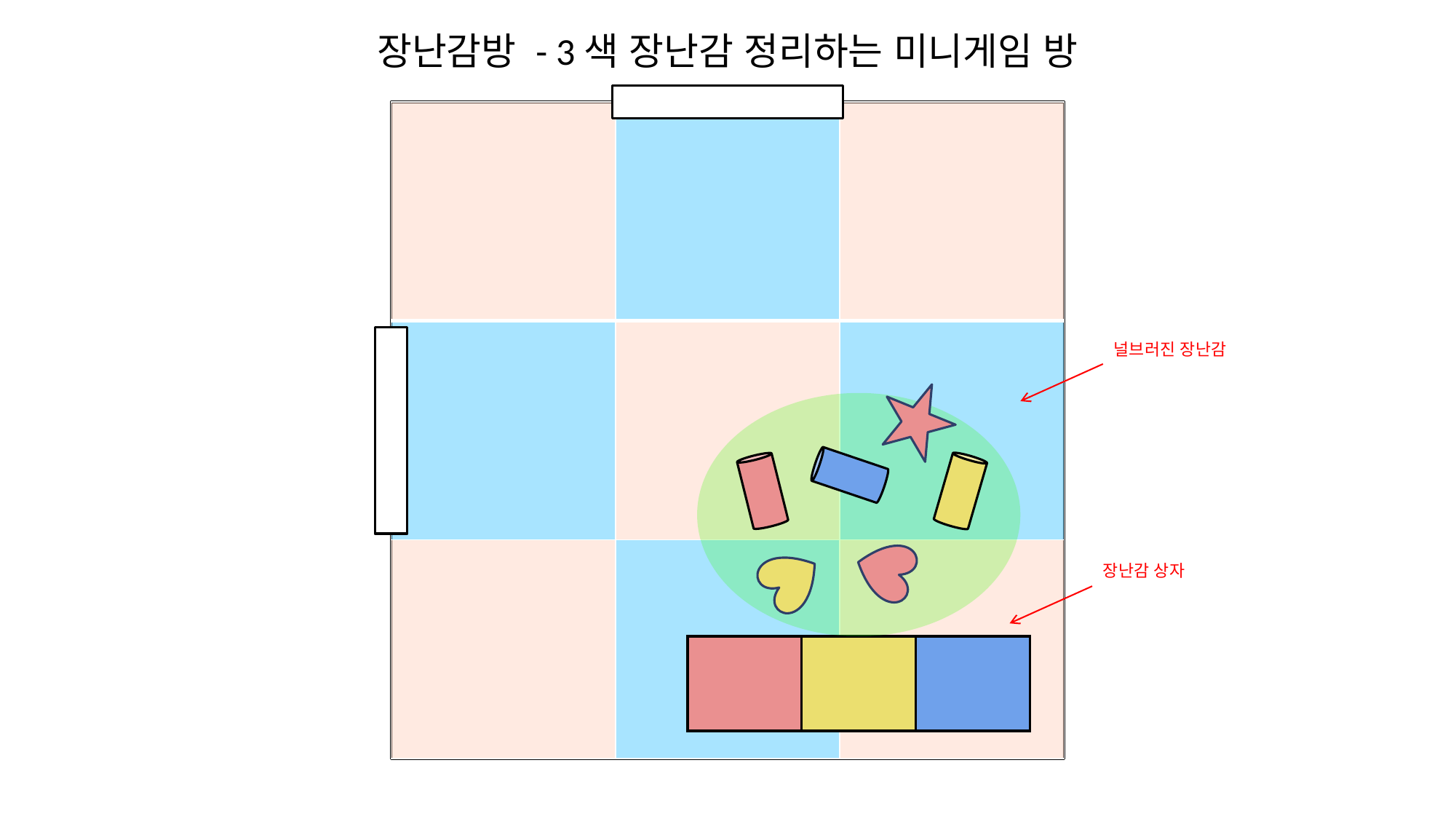

# 장난감방 - 3색 장난감 정리하는 미니게임 방

|  |  |  |
| --- | --- | --- |
|  |  |  |
|  |  |  |
널브러진 장난감

장난감 상자
|  |  |  |
| --- | --- | --- |